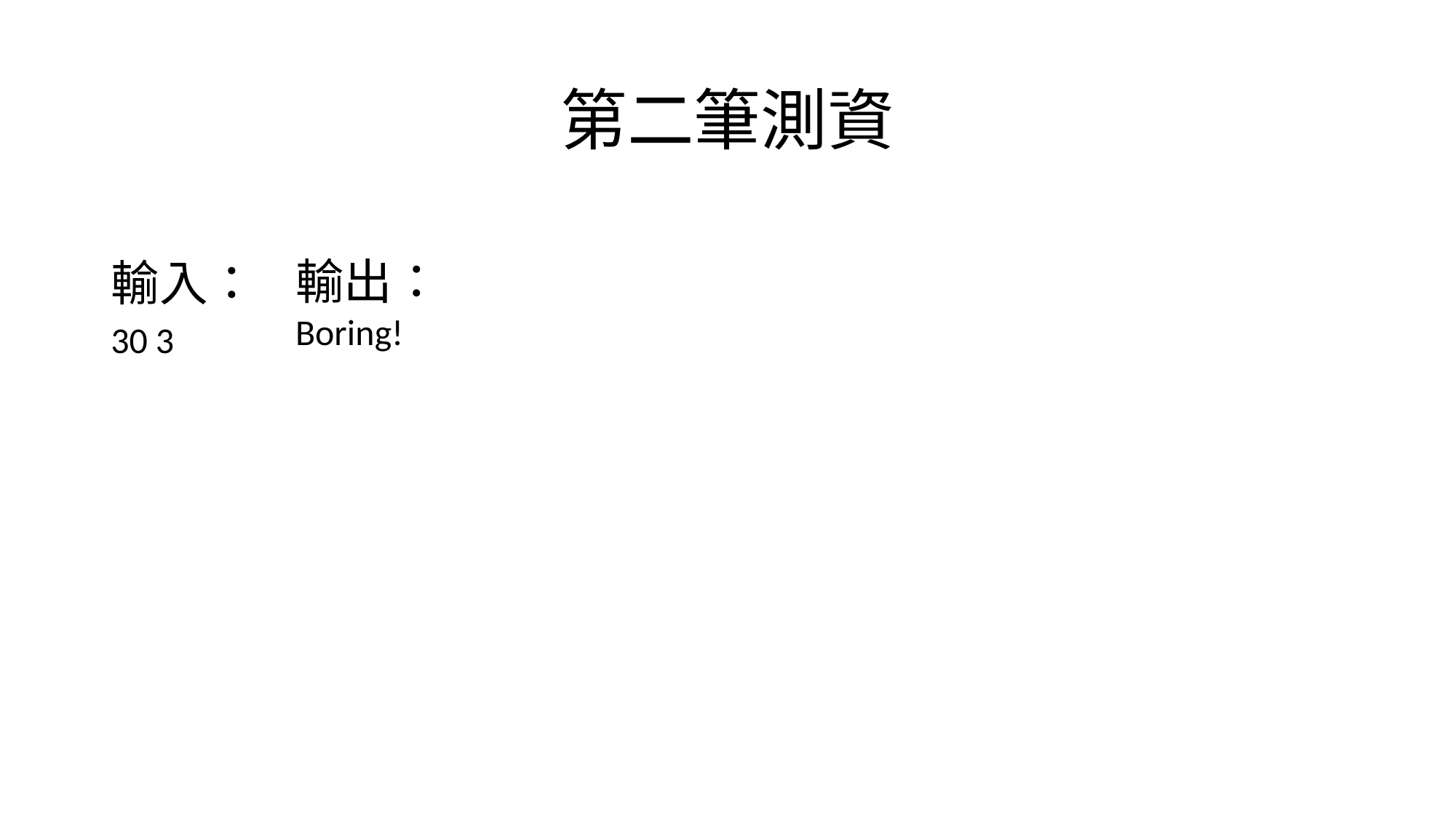

# 第二筆測資
輸出：
Boring!

輸入：

30 3